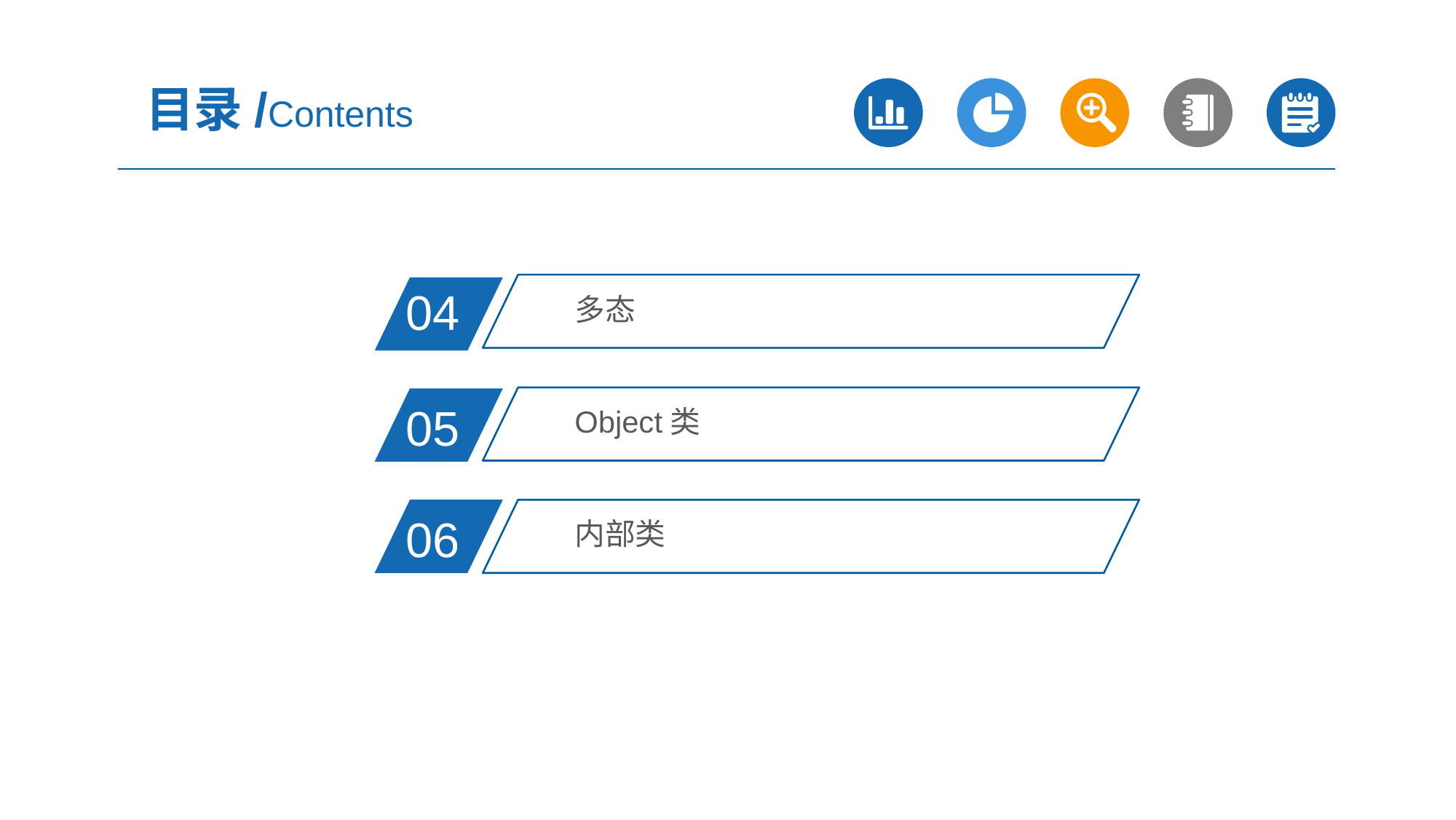

目录/Contents

多态
04

Object类

05

06

内部类